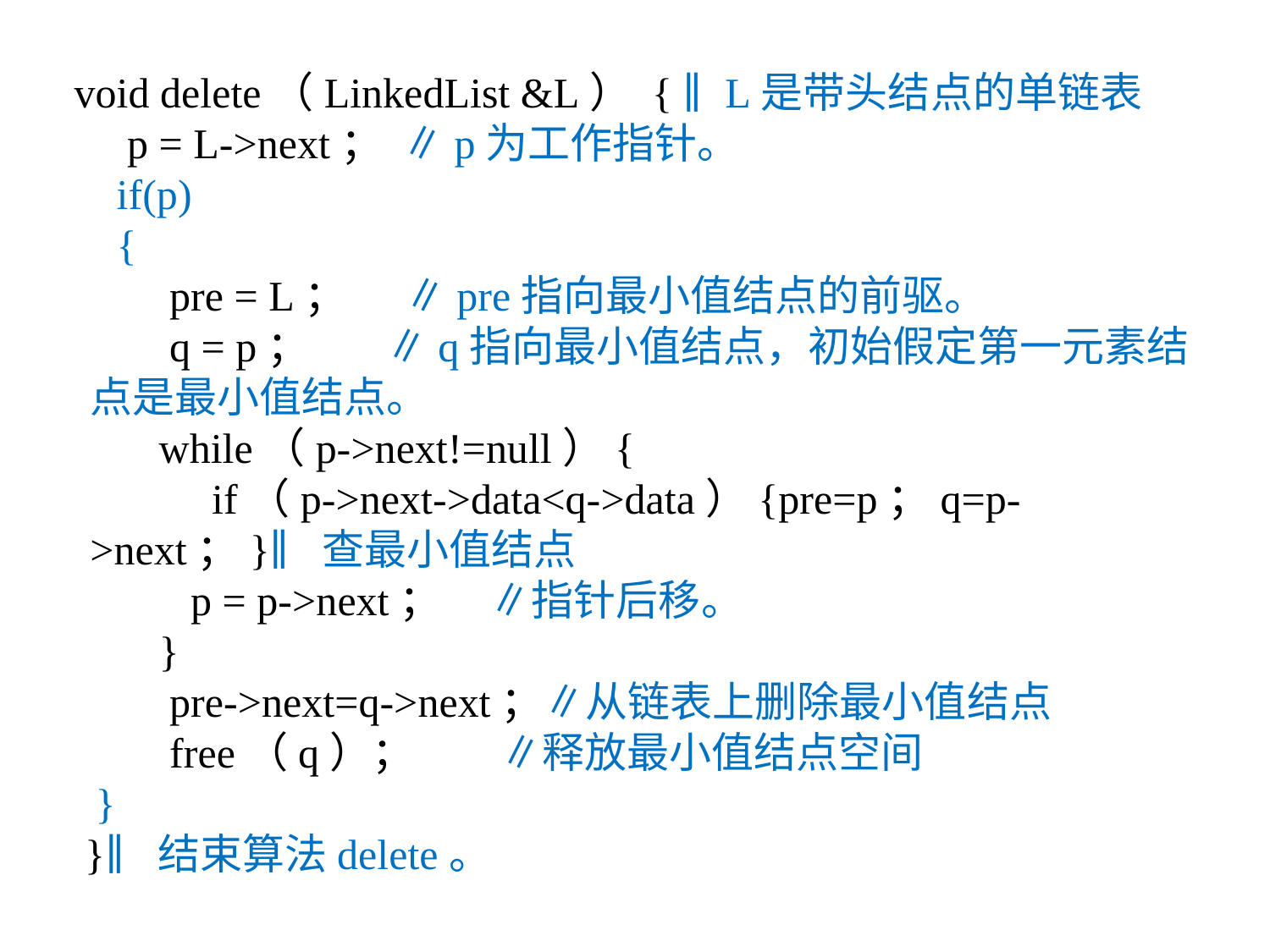

void delete（LinkedList &L） { ∥L是带头结点的单链表
        p = L->next；  ∥p为工作指针。
       if(p)
       {
            pre = L；      ∥pre指向最小值结点的前驱。
            q = p；        ∥q指向最小值结点，初始假定第一元素结点是最小值结点。
           while（p->next!=null）{
                if（p->next->data<q->data）{pre=p；q=p->next；}∥查最小值结点
              p = p->next；     ∥指针后移。
           }
            pre->next=q->next；∥从链表上删除最小值结点
            free（q）；         ∥释放最小值结点空间
     }
    }∥结束算法delete。